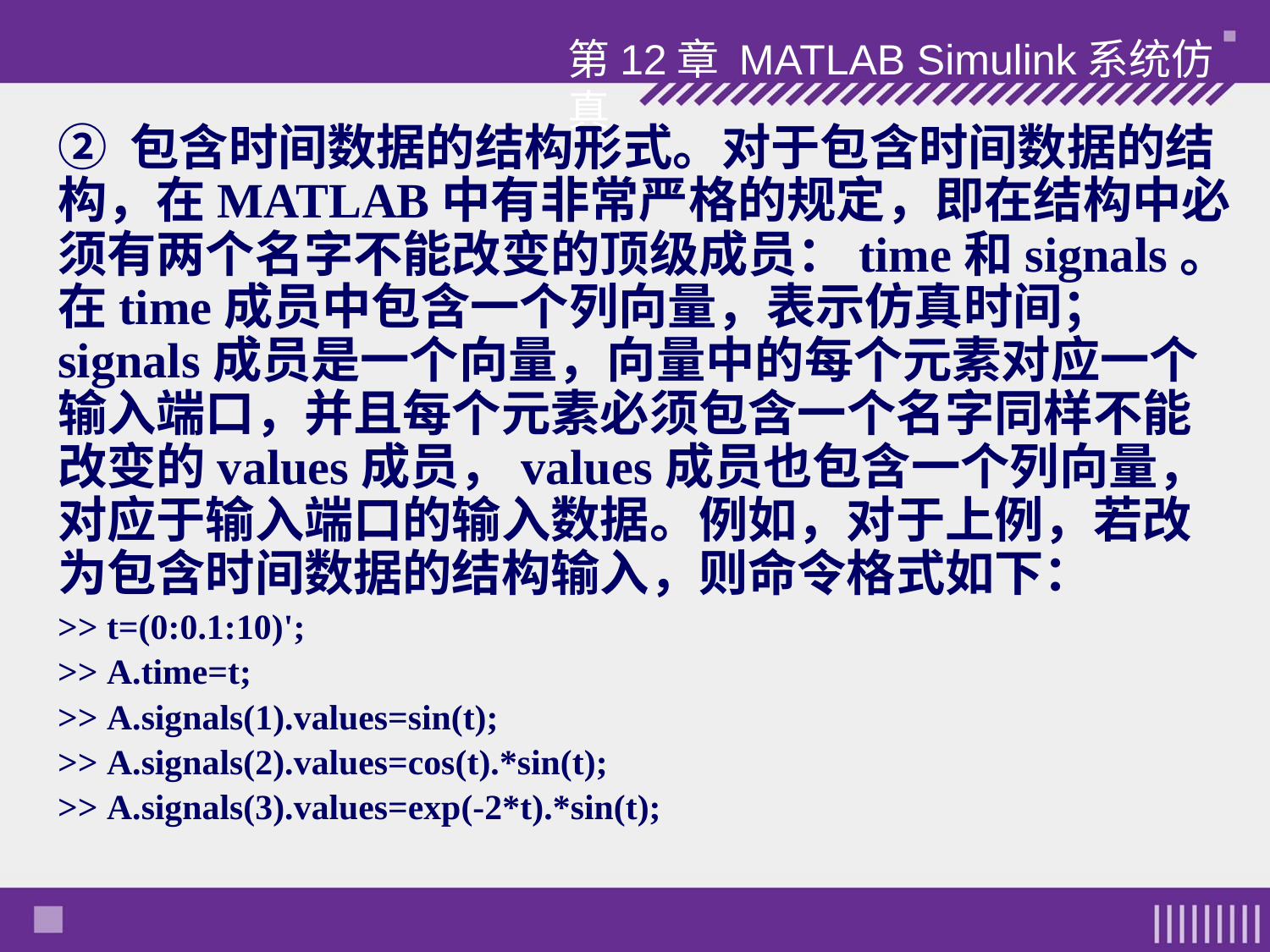

第12章 MATLAB Simulink系统仿真
② 包含时间数据的结构形式。对于包含时间数据的结构，在MATLAB中有非常严格的规定，即在结构中必须有两个名字不能改变的顶级成员：time和signals。在time成员中包含一个列向量，表示仿真时间；signals成员是一个向量，向量中的每个元素对应一个输入端口，并且每个元素必须包含一个名字同样不能改变的values成员，values成员也包含一个列向量，对应于输入端口的输入数据。例如，对于上例，若改为包含时间数据的结构输入，则命令格式如下：
>> t=(0:0.1:10)';
>> A.time=t;
>> A.signals(1).values=sin(t);
>> A.signals(2).values=cos(t).*sin(t);
>> A.signals(3).values=exp(-2*t).*sin(t);